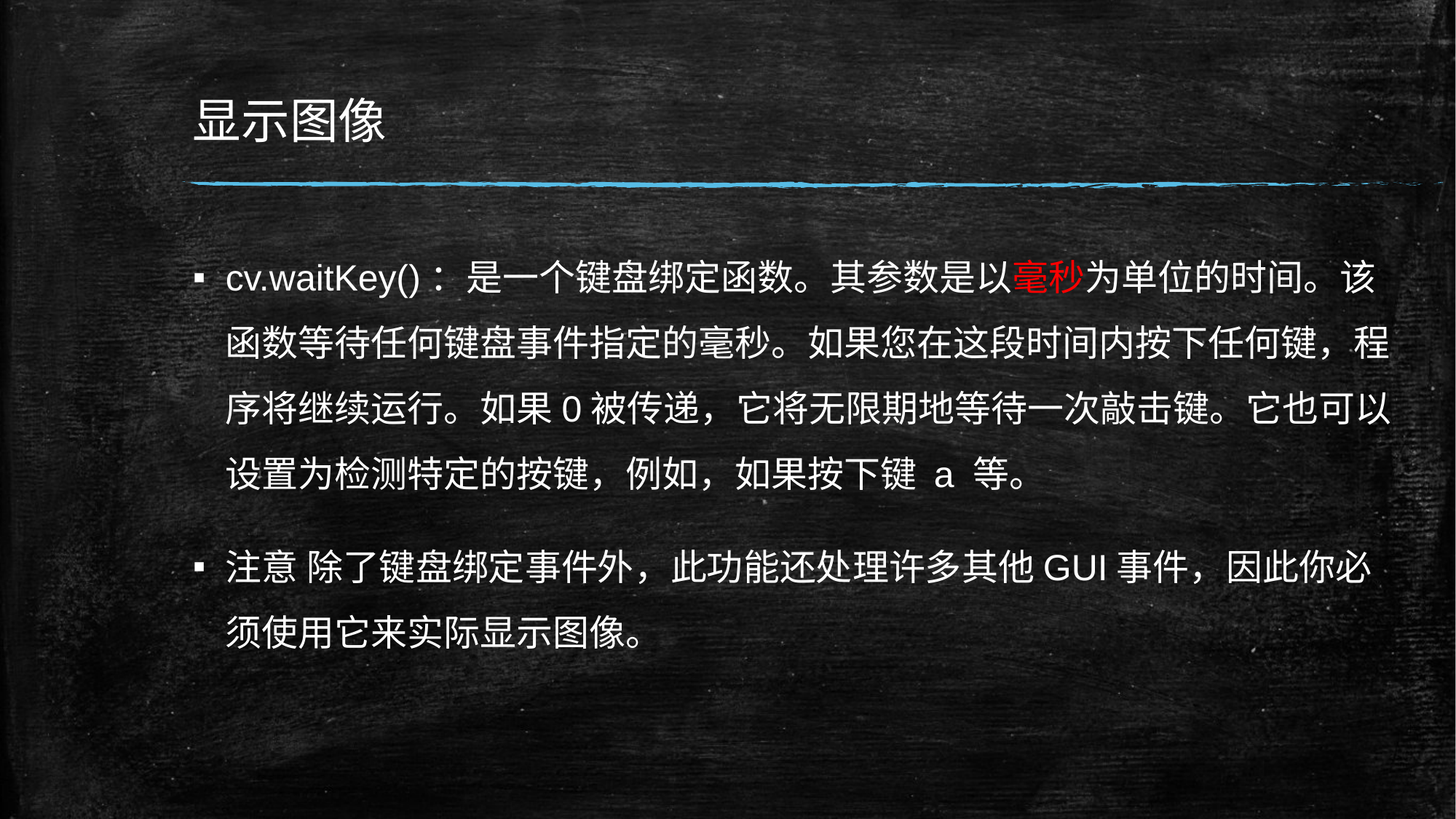

# 显示图像
cv.waitKey()：是一个键盘绑定函数。其参数是以毫秒为单位的时间。该函数等待任何键盘事件指定的毫秒。如果您在这段时间内按下任何键，程序将继续运行。如果0被传递，它将无限期地等待一次敲击键。它也可以设置为检测特定的按键，例如，如果按下键 a 等。
注意 除了键盘绑定事件外，此功能还处理许多其他GUI事件，因此你必须使用它来实际显示图像。